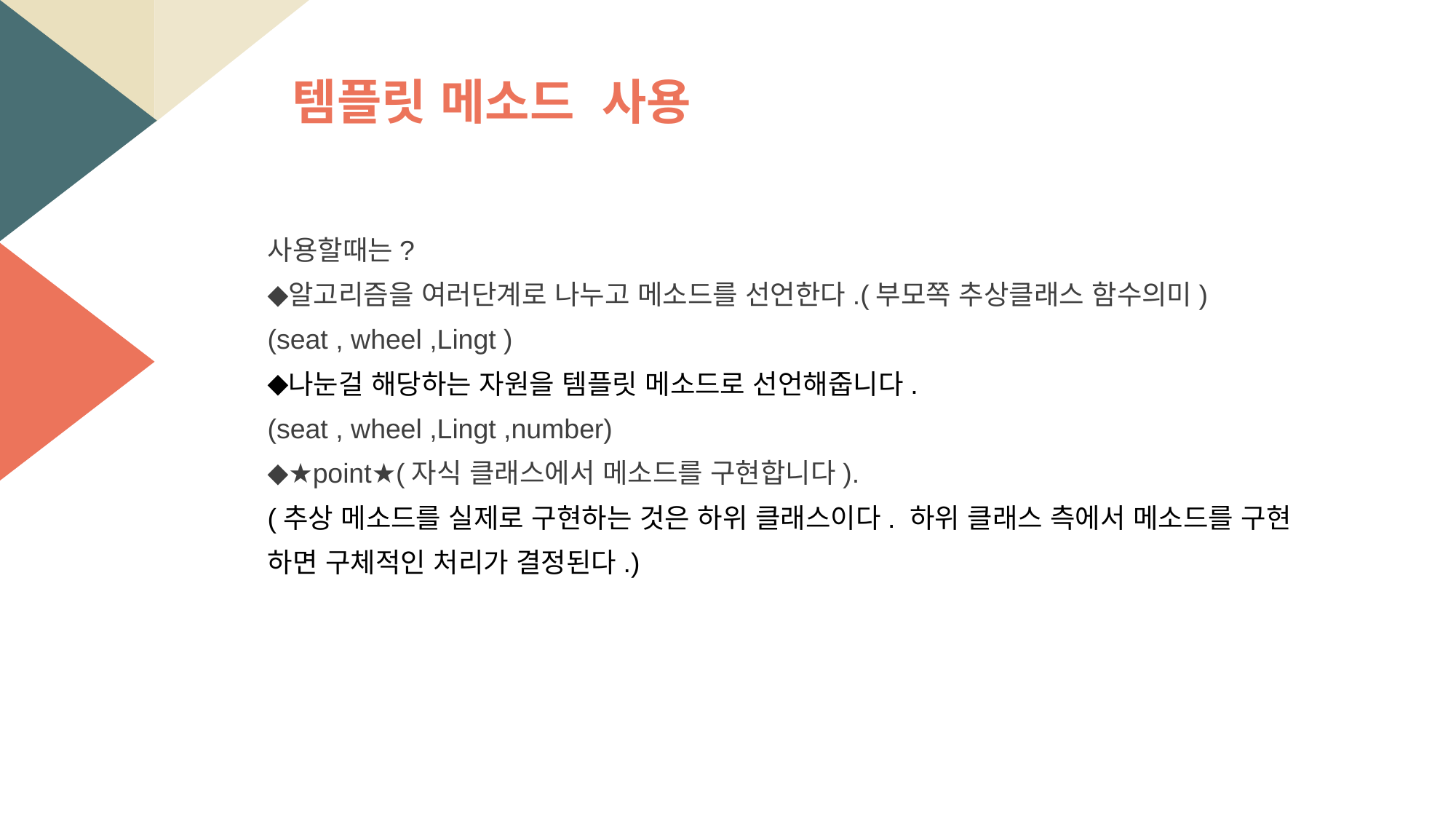

템플릿 메소드  사용

사용할때는?
알고리즘을 여러단계로 나누고 메소드를 선언한다.(부모쪽 추상클래스 함수의미)
(seat , wheel ,Lingt )
나눈걸 해당하는 자원을 템플릿 메소드로 선언해줍니다.
(seat , wheel ,Lingt ,number)
★point★(자식 클래스에서 메소드를 구현합니다).
(추상 메소드를 실제로 구현하는 것은 하위 클래스이다. 하위 클래스 측에서 메소드를 구현
하면 구체적인 처리가 결정된다.)